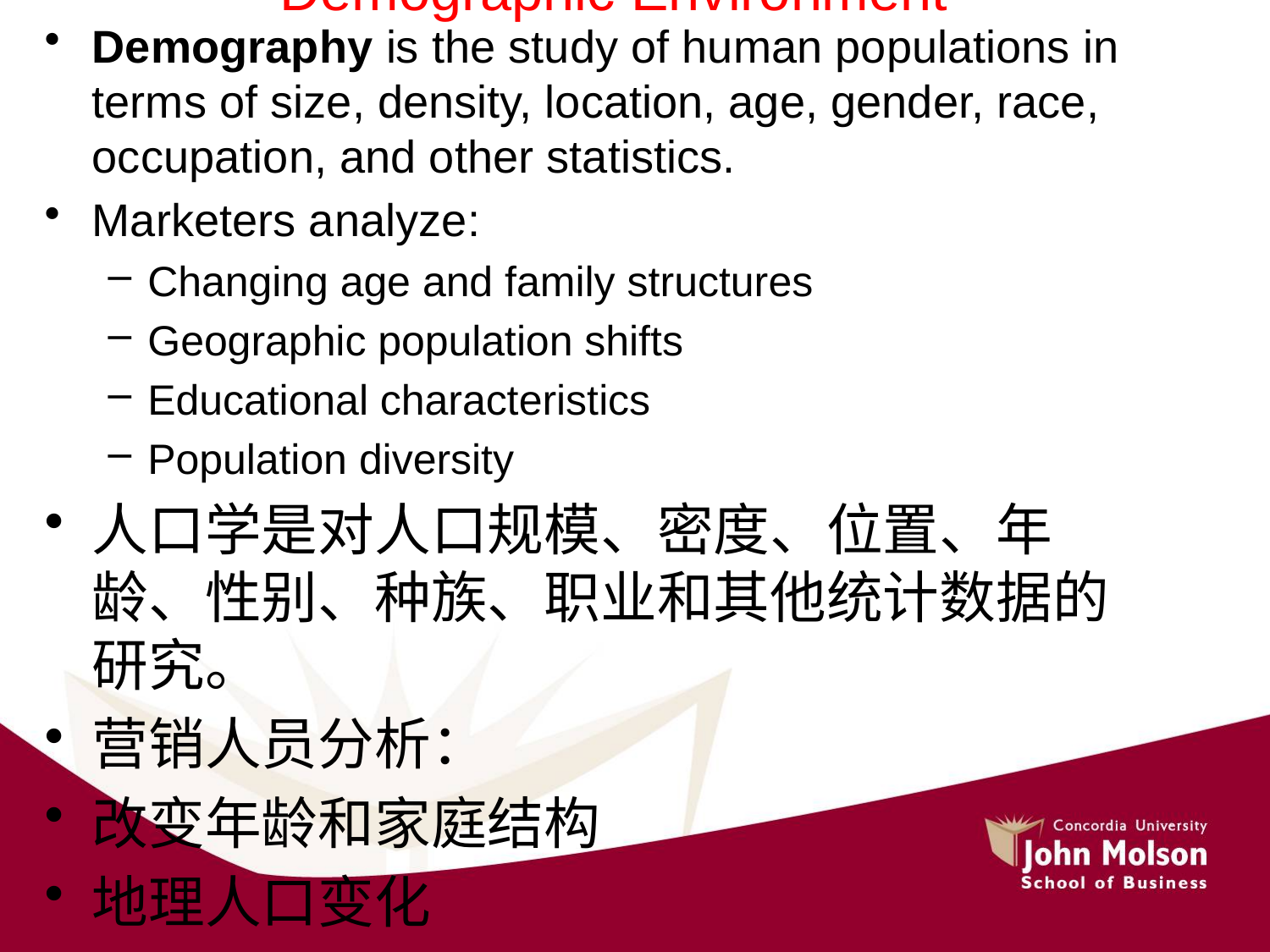

# Macroenvironment Demographic Environment
Demography is the study of human populations in terms of size, density, location, age, gender, race, occupation, and other statistics.
Marketers analyze:
Changing age and family structures
Geographic population shifts
Educational characteristics
Population diversity
人口学是对人口规模、密度、位置、年龄、性别、种族、职业和其他统计数据的研究。
营销人员分析：
改变年龄和家庭结构
地理人口变化
教育特色
人口多样性